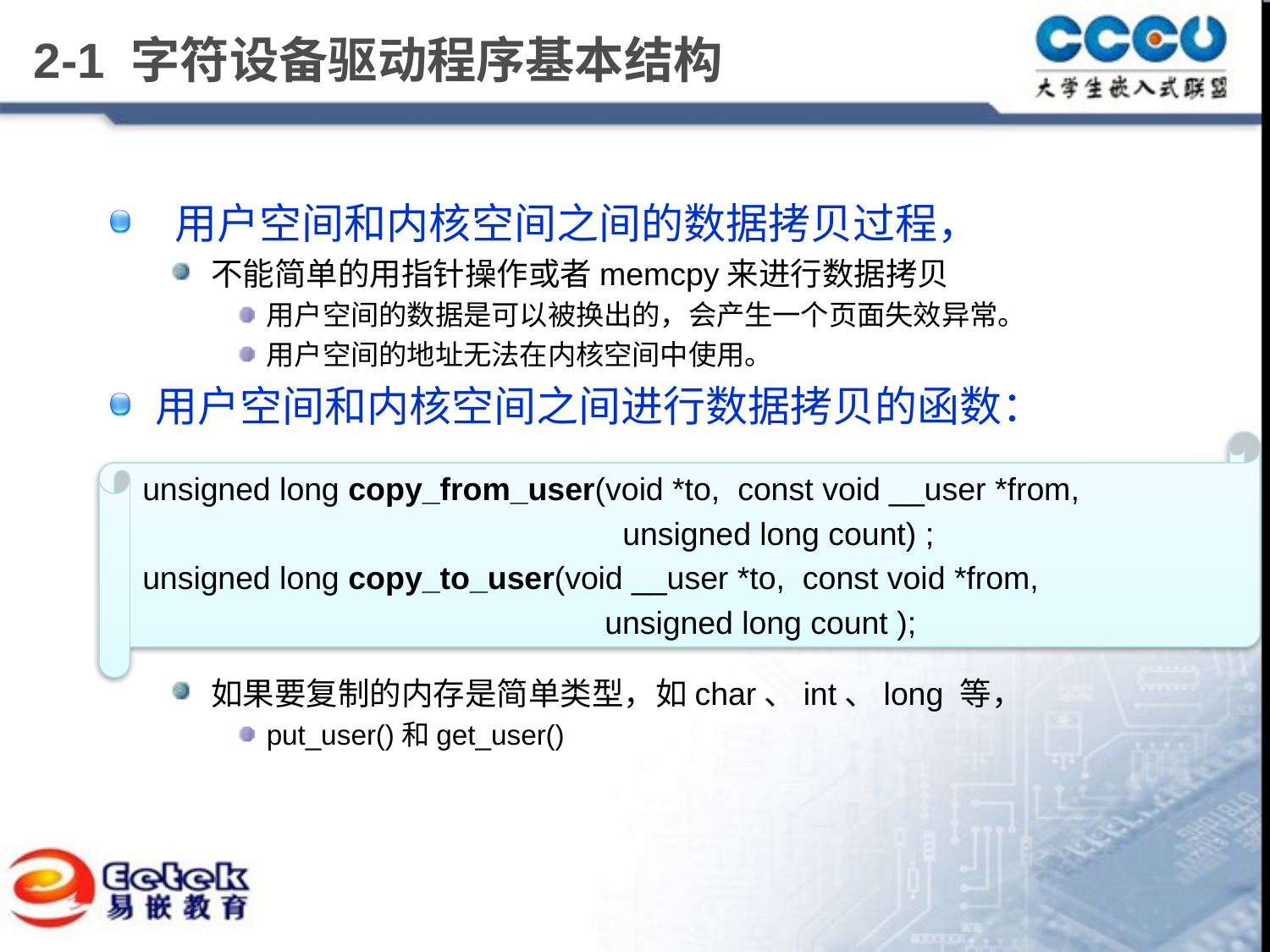

# 2-1 字符设备驱动程序基本结构
 用户空间和内核空间之间的数据拷贝过程，
不能简单的用指针操作或者memcpy来进行数据拷贝
用户空间的数据是可以被换出的，会产生一个页面失效异常。
用户空间的地址无法在内核空间中使用。
用户空间和内核空间之间进行数据拷贝的函数：

如果要复制的内存是简单类型，如char、int、long 等，
put_user()和get_user()

unsigned long copy_from_user(void *to,  const void __user *from,
                                                      unsigned long count) ;
unsigned long copy_to_user(void __user *to,  const void *from,
                                                    unsigned long count );